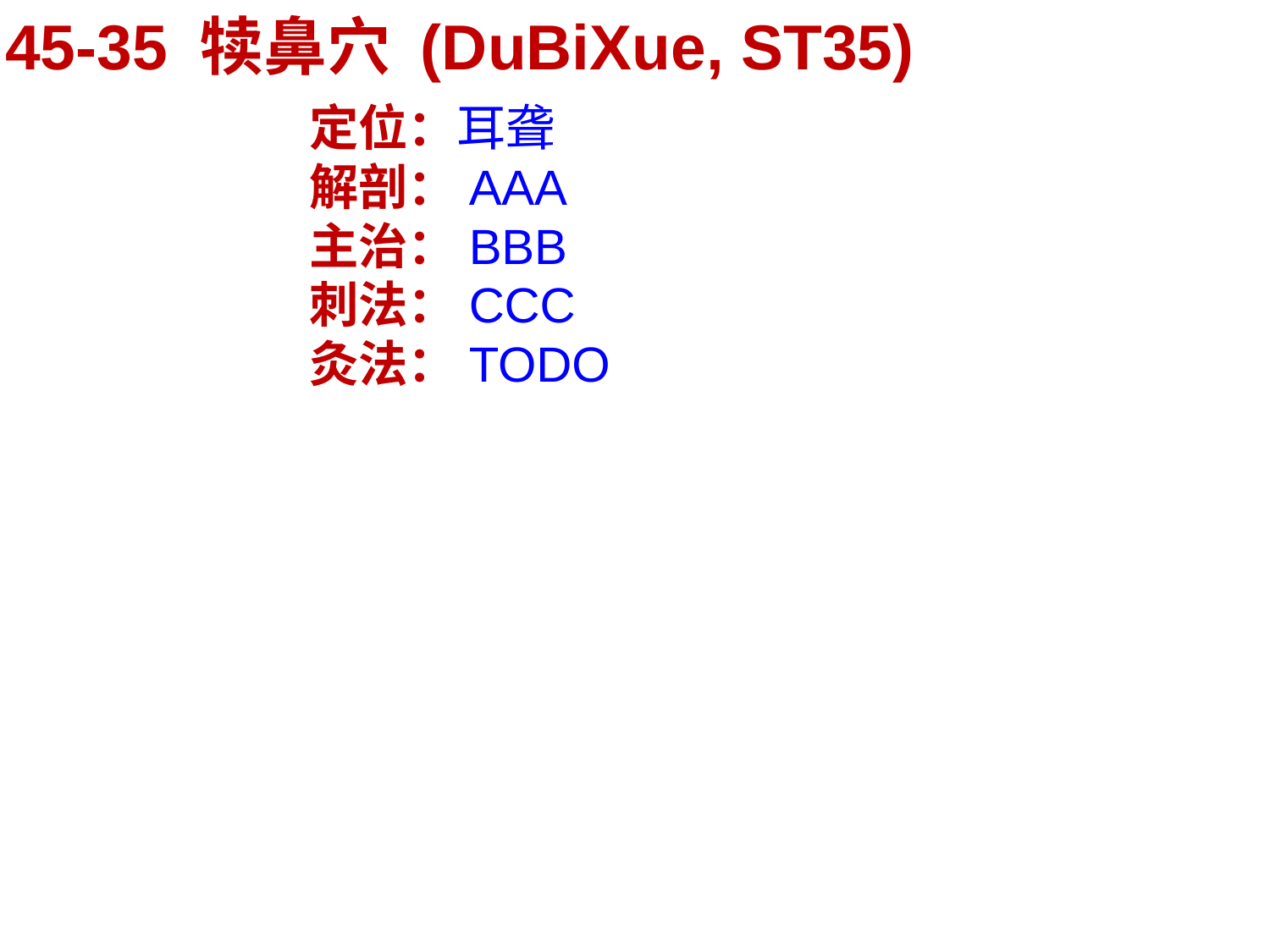

45-35 犊鼻穴 (DuBiXue, ST35)
定位：耳聋
解剖：AAA
主治：BBB
刺法：CCC
灸法：TODO